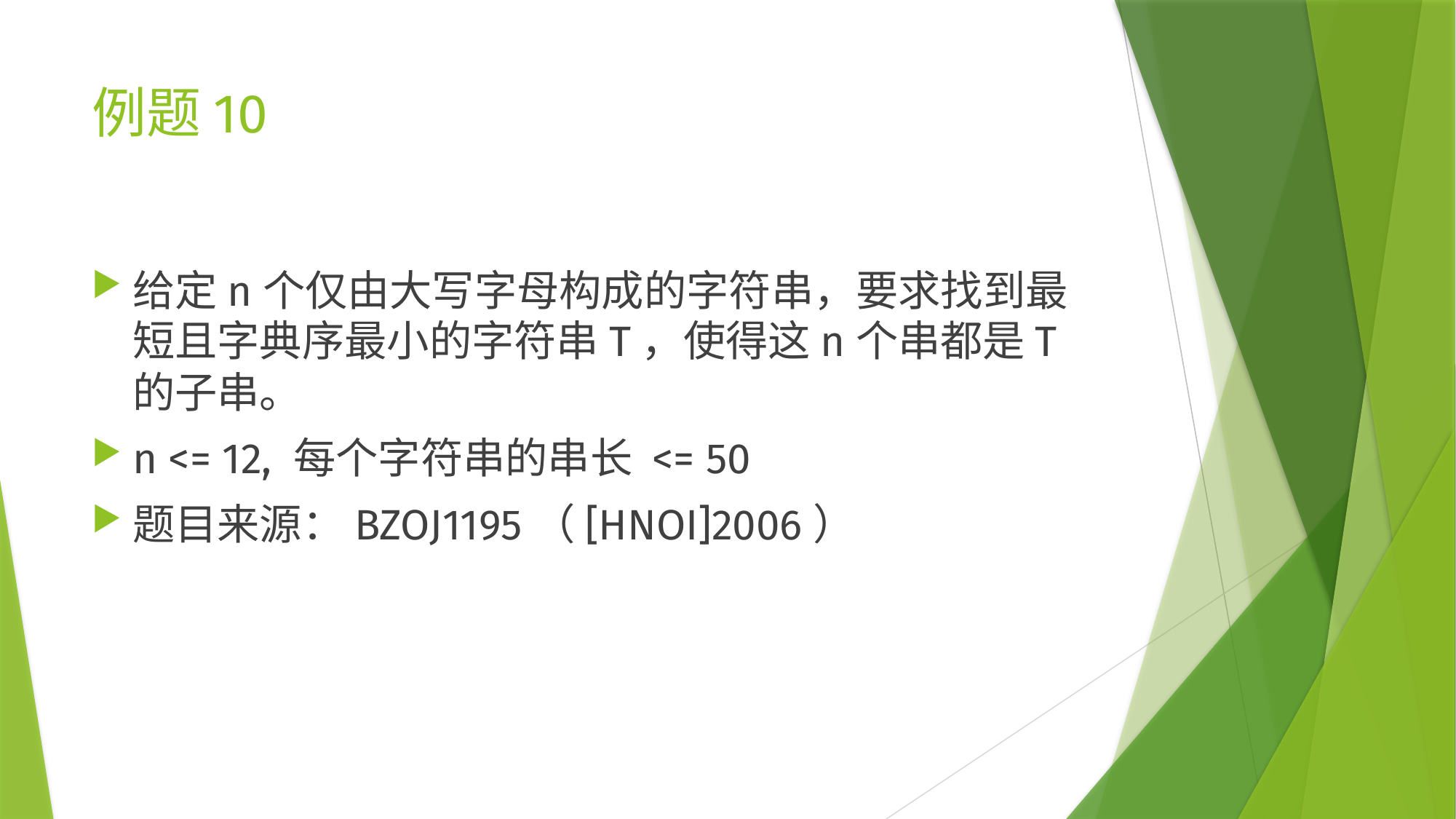

# 例题10
给定n个仅由大写字母构成的字符串，要求找到最短且字典序最小的字符串T，使得这n个串都是T的子串。
n <= 12, 每个字符串的串长 <= 50
题目来源：BZOJ1195（[HNOI]2006）